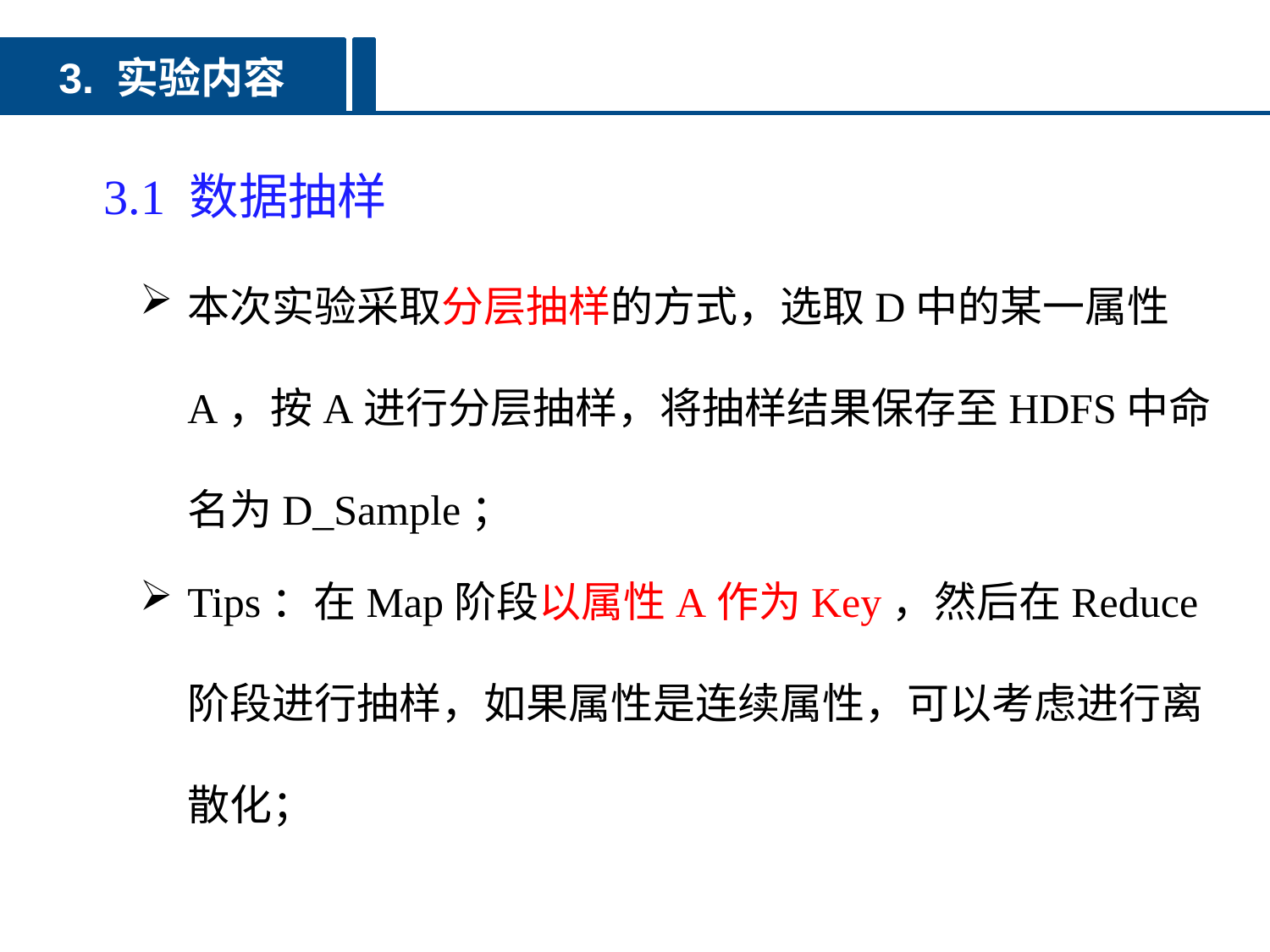

3. 实验内容

3.1 数据抽样
本次实验采取分层抽样的方式，选取D中的某一属性A，按A进行分层抽样，将抽样结果保存至HDFS中命名为D_Sample；
Tips：在Map阶段以属性A作为Key，然后在Reduce阶段进行抽样，如果属性是连续属性，可以考虑进行离散化；